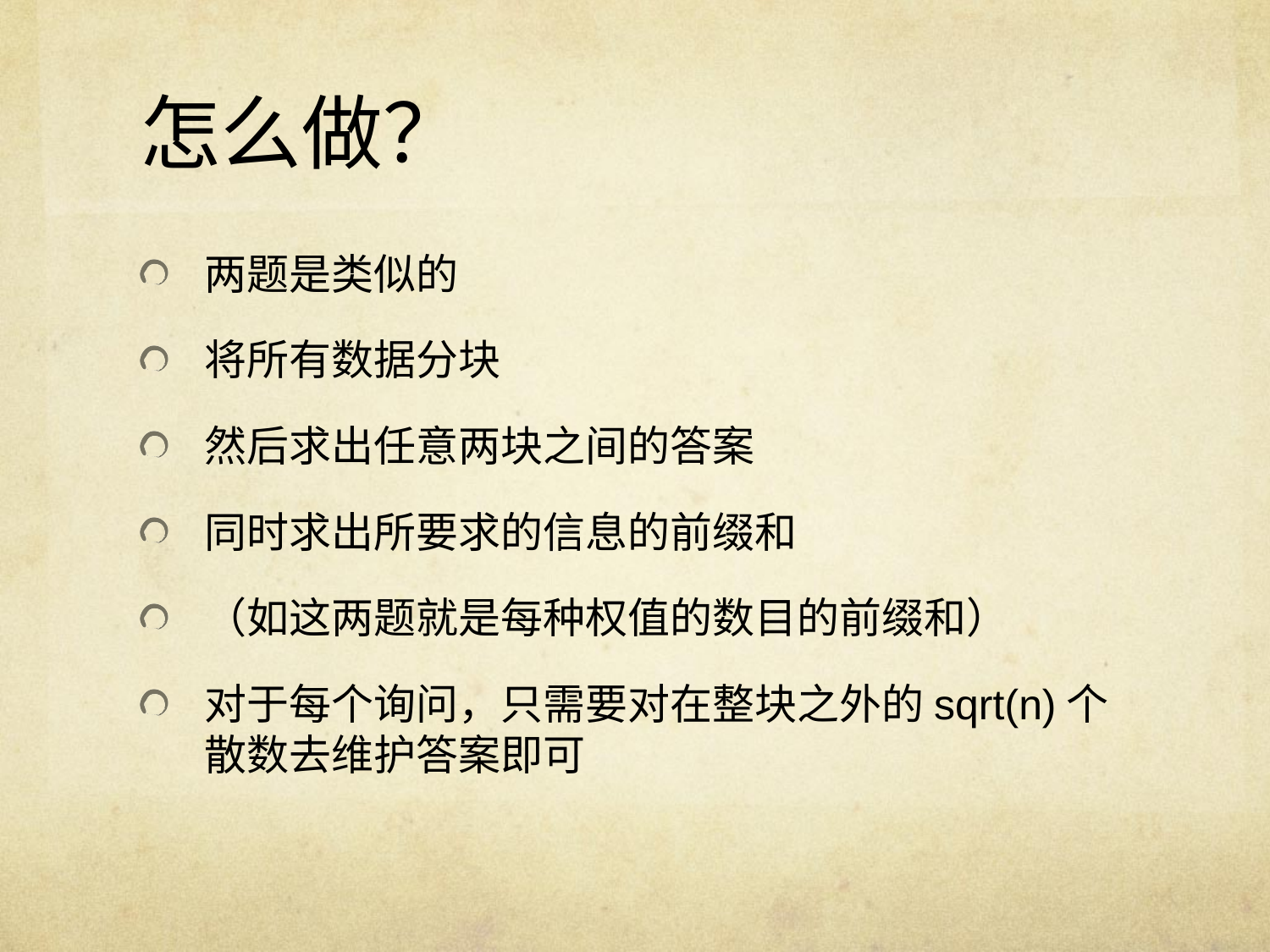

# 怎么做？
两题是类似的
将所有数据分块
然后求出任意两块之间的答案
同时求出所要求的信息的前缀和
（如这两题就是每种权值的数目的前缀和）
对于每个询问，只需要对在整块之外的sqrt(n)个散数去维护答案即可